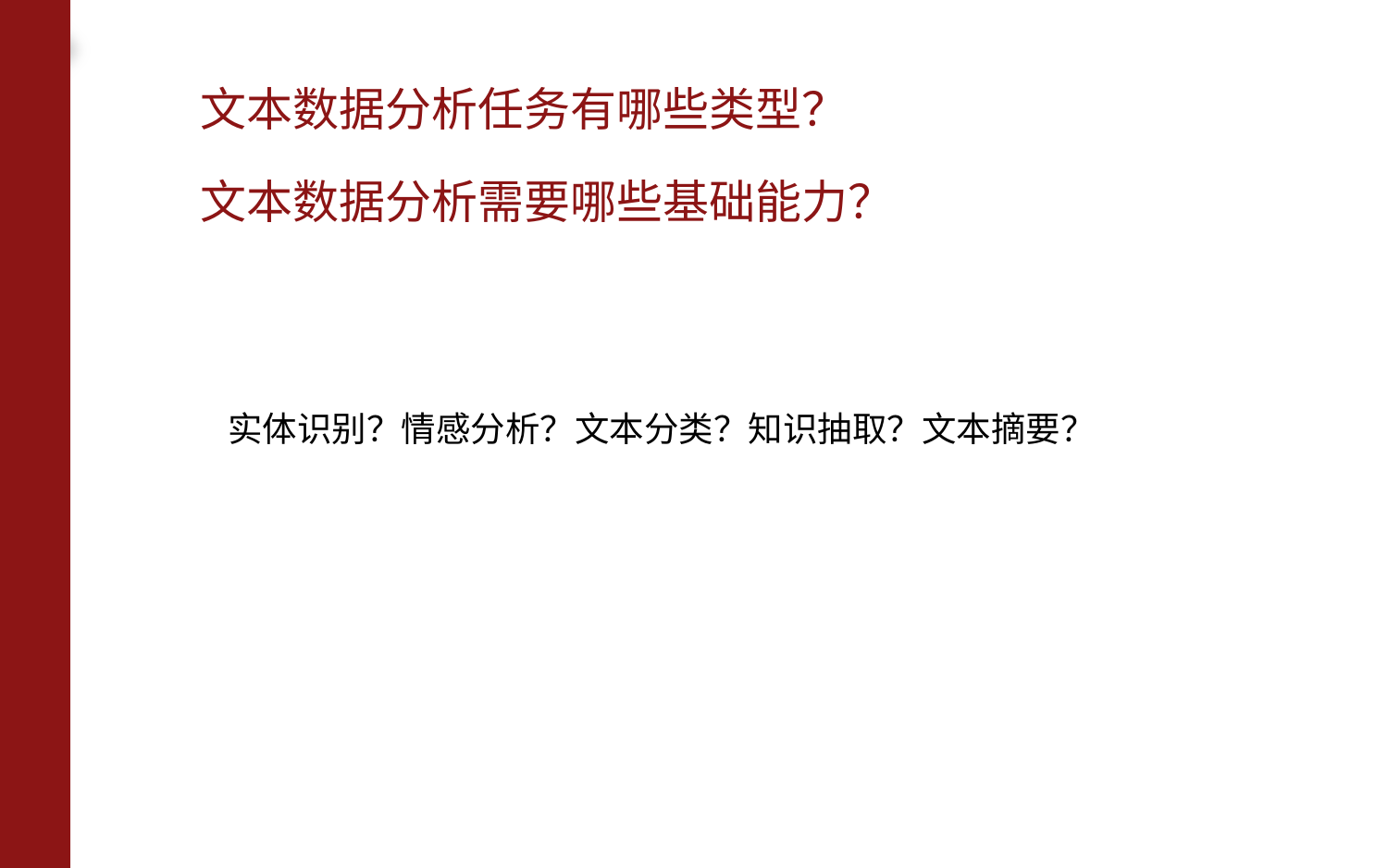

# 文本数据分析任务有哪些类型？
文本数据分析需要哪些基础能力？
实体识别？情感分析？文本分类？知识抽取？文本摘要？